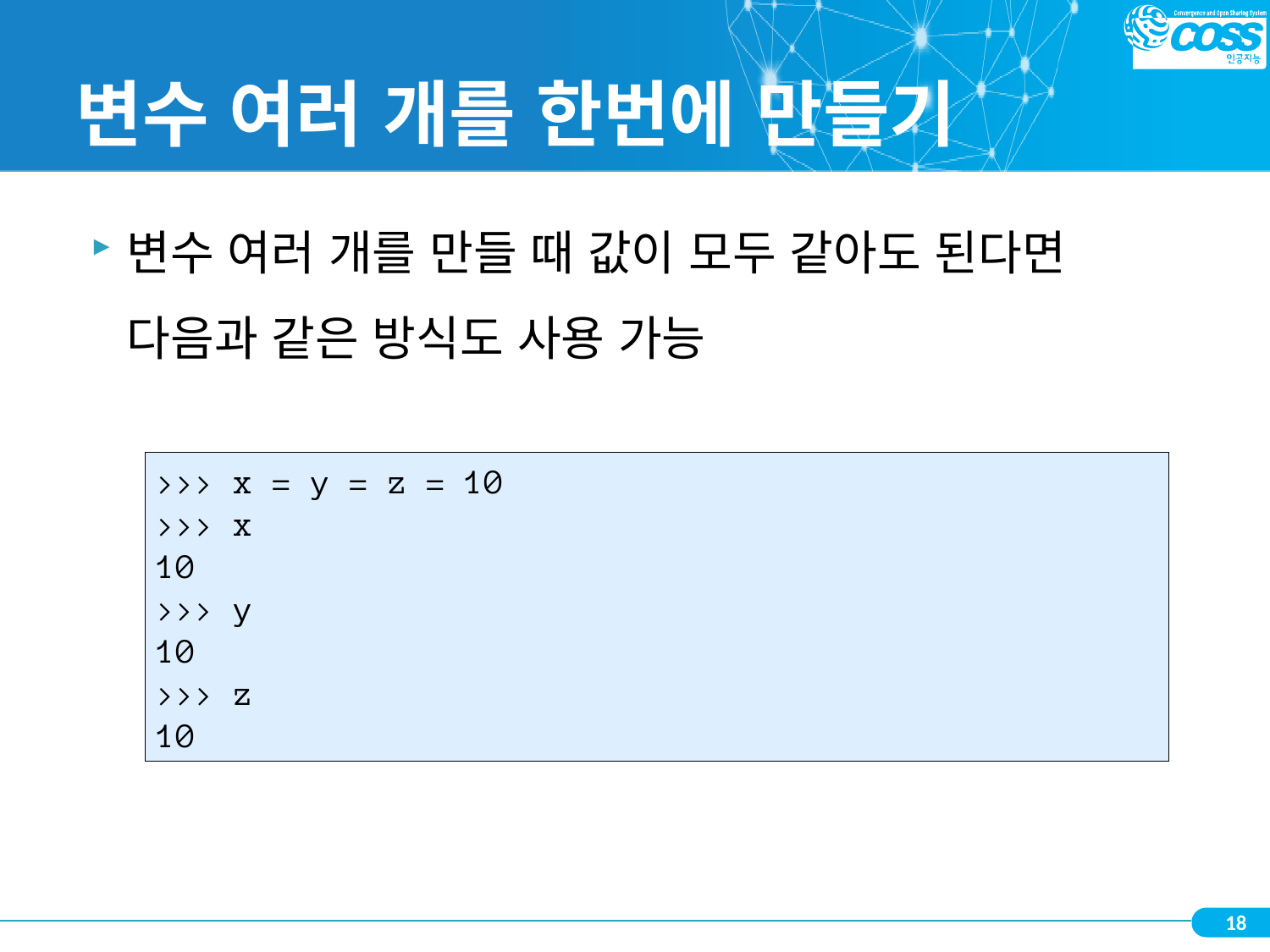

# 변수 여러 개를 한번에 만들기
변수 여러 개를 만들 때 값이 모두 같아도 된다면 다음과 같은 방식도 사용 가능
>>> x = y = z = 10
>>> x
10
>>> y
10
>>> z
10